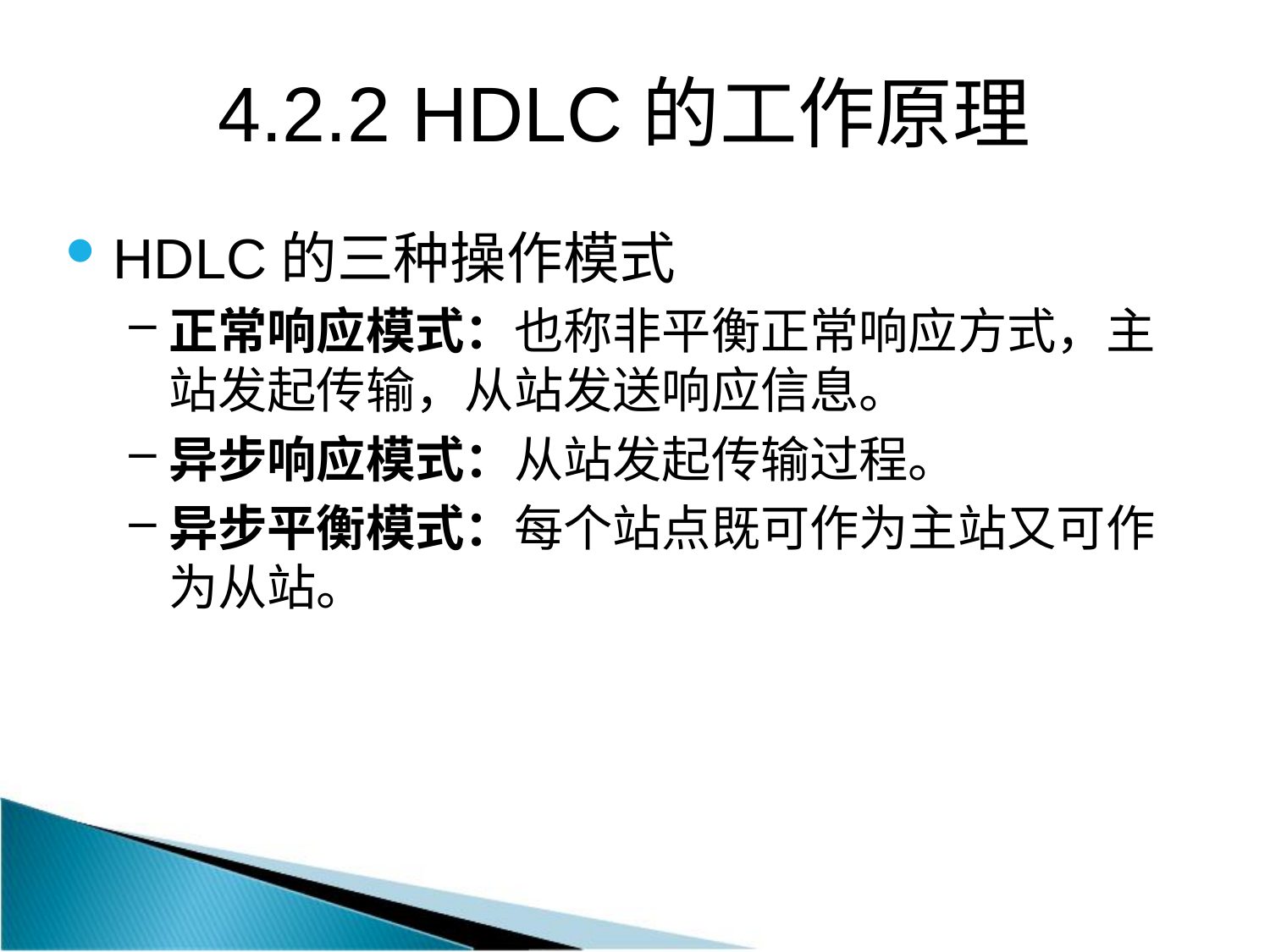

4.2.2 HDLC的工作原理
HDLC的三种操作模式
正常响应模式：也称非平衡正常响应方式，主站发起传输，从站发送响应信息。
异步响应模式：从站发起传输过程。
异步平衡模式：每个站点既可作为主站又可作为从站。